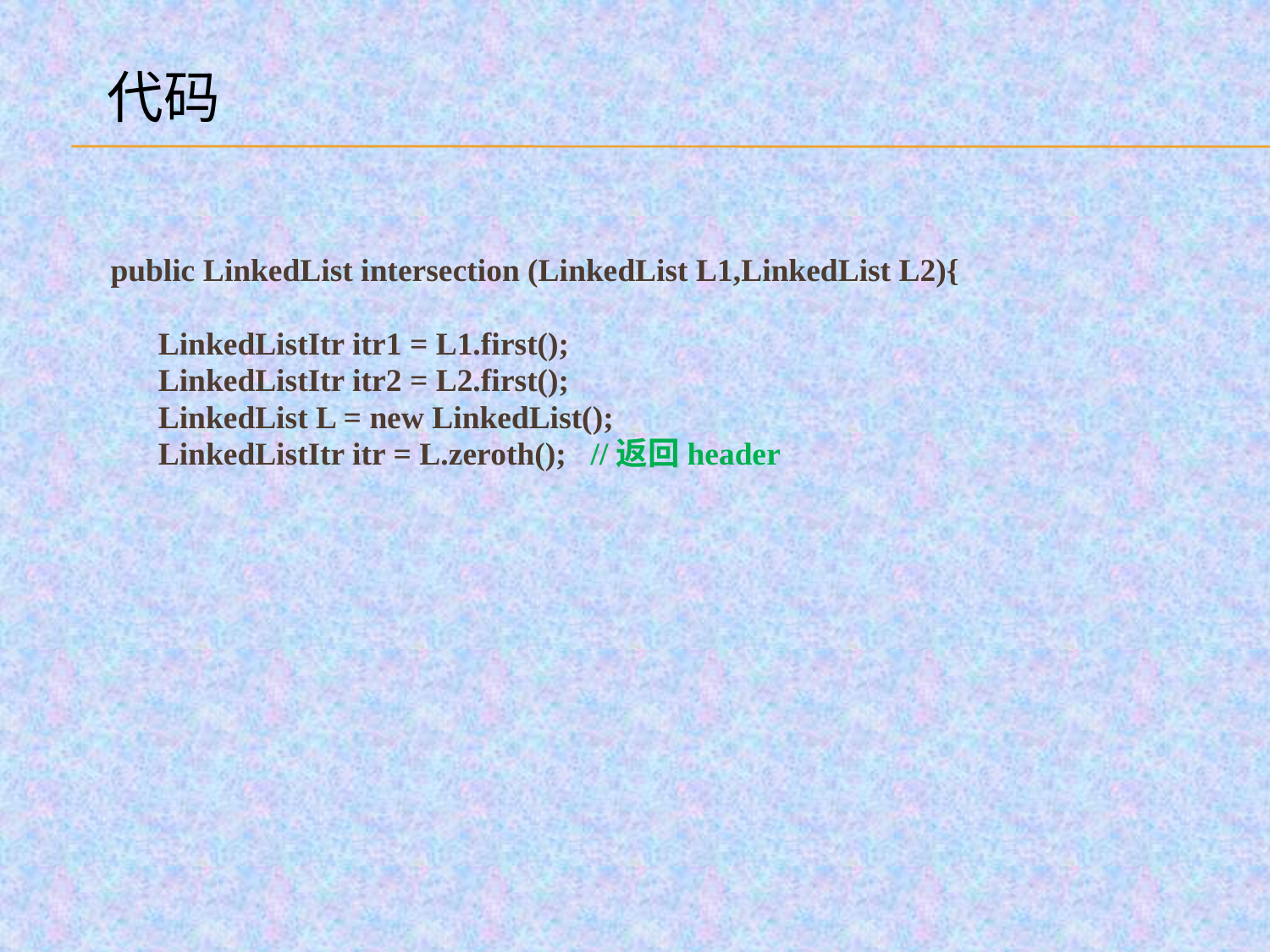

代码

public LinkedList intersection (LinkedList L1,LinkedList L2){

	LinkedListItr itr1 = L1.first();
	LinkedListItr itr2 = L2.first();
	LinkedList L = new LinkedList();
	LinkedListItr itr = L.zeroth();   //返回header